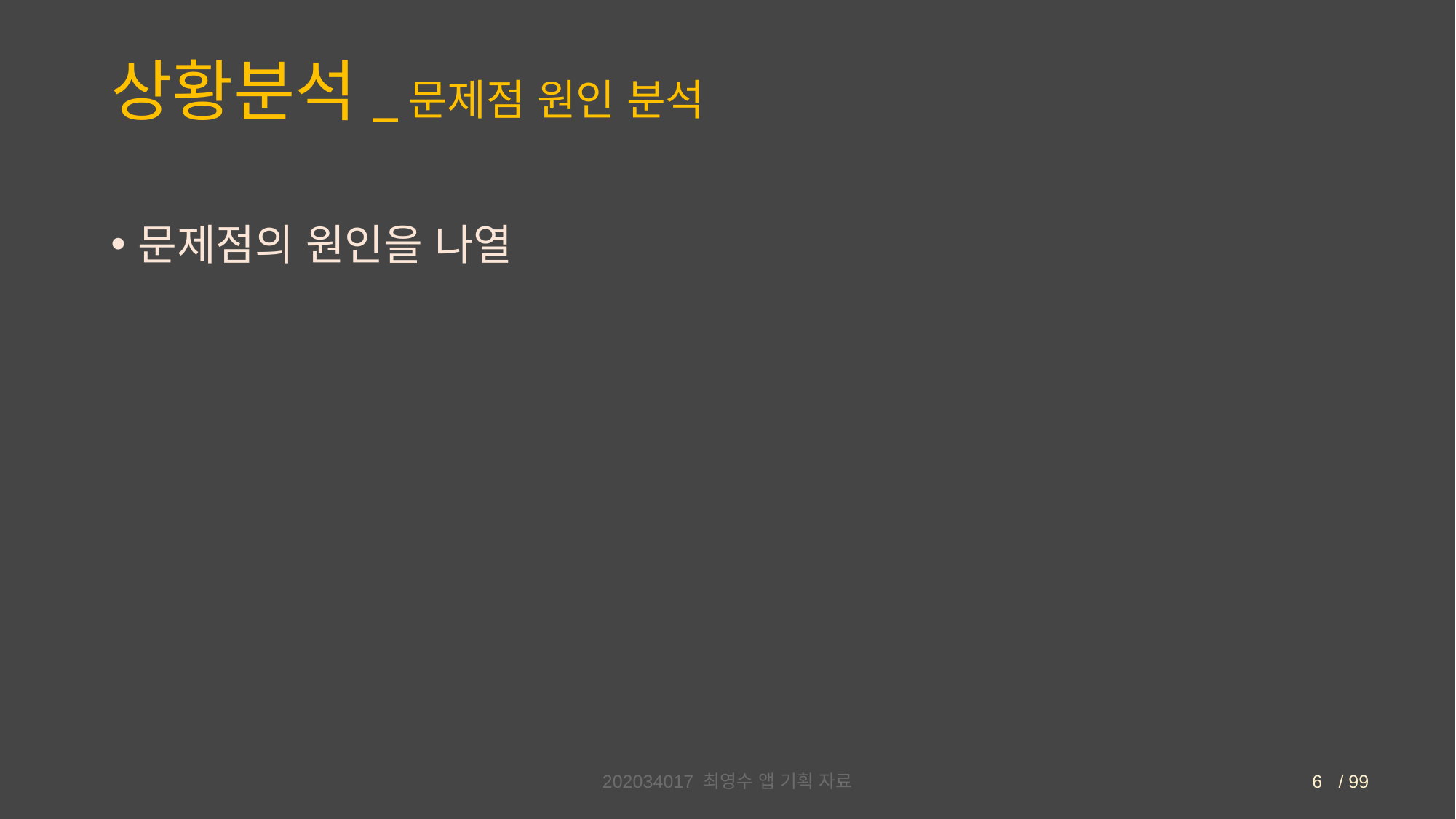

# 상황분석_문제점 원인 분석
문제점의 원인을 나열

6
202034017 최영수 앱 기획 자료